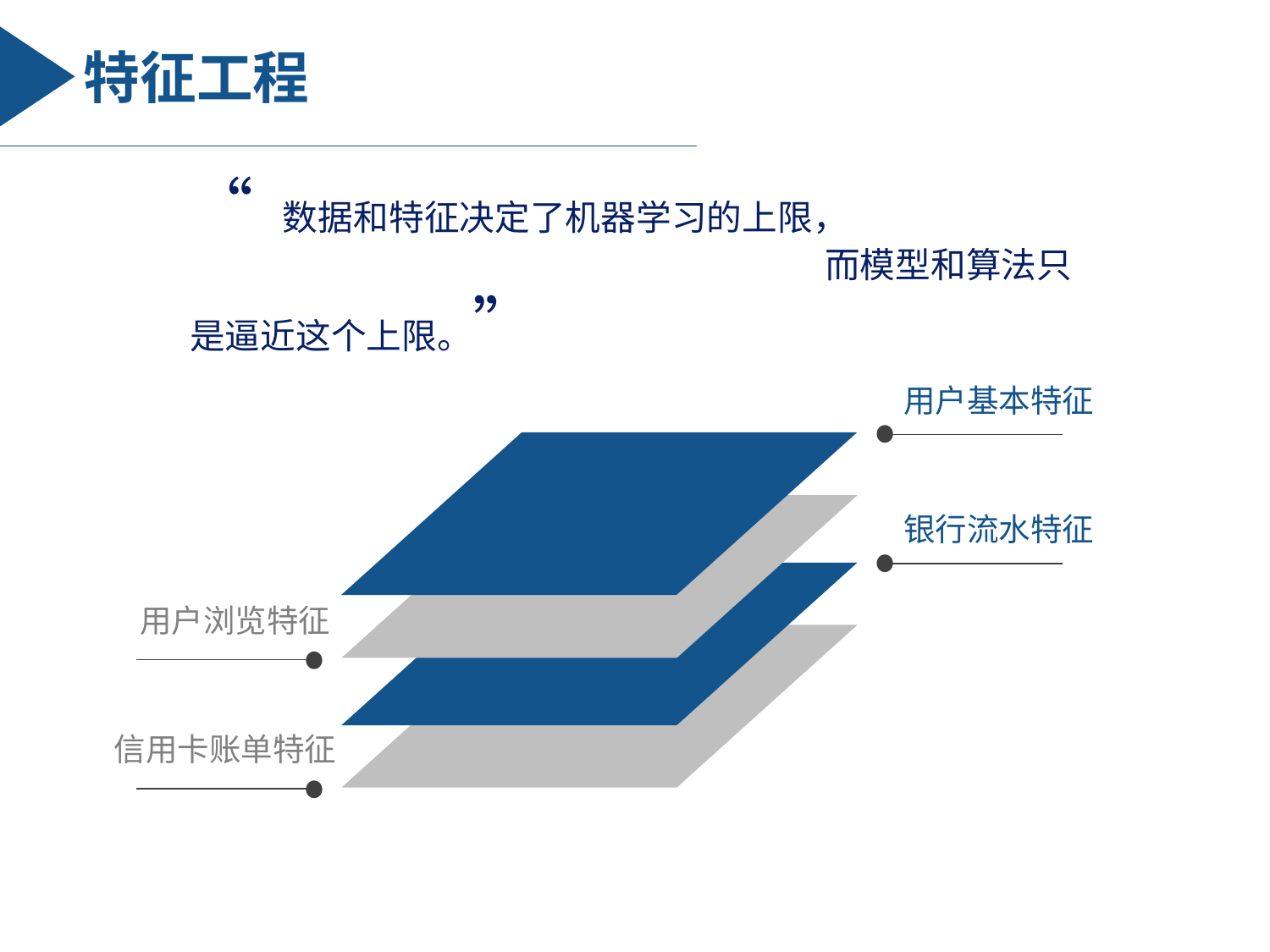

特征工程

“ 数据和特征决定了机器学习的上限，
					而模型和算法只是逼近这个上限。”

用户基本特征

银行流水特征

用户浏览特征

信用卡账单特征